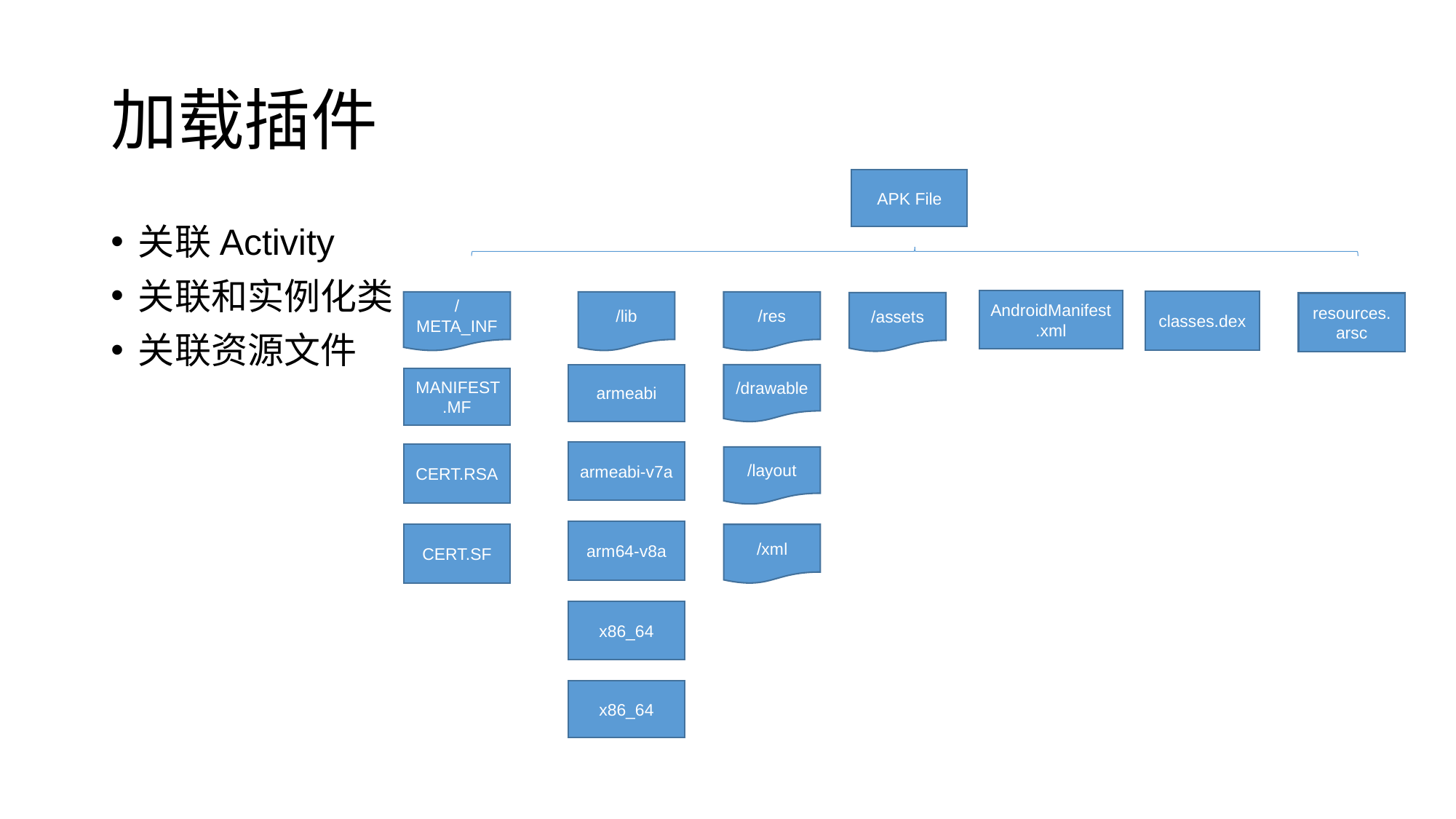

# 加载插件
APK File
AndroidManifest.xml
classes.dex
/META_INF
/lib
/res
/assets
resources.arsc
armeabi
/drawable
MANIFEST.MF
armeabi-v7a
CERT.RSA
/layout
arm64-v8a
CERT.SF
/xml
x86_64
x86_64
关联Activity
关联和实例化类
关联资源文件